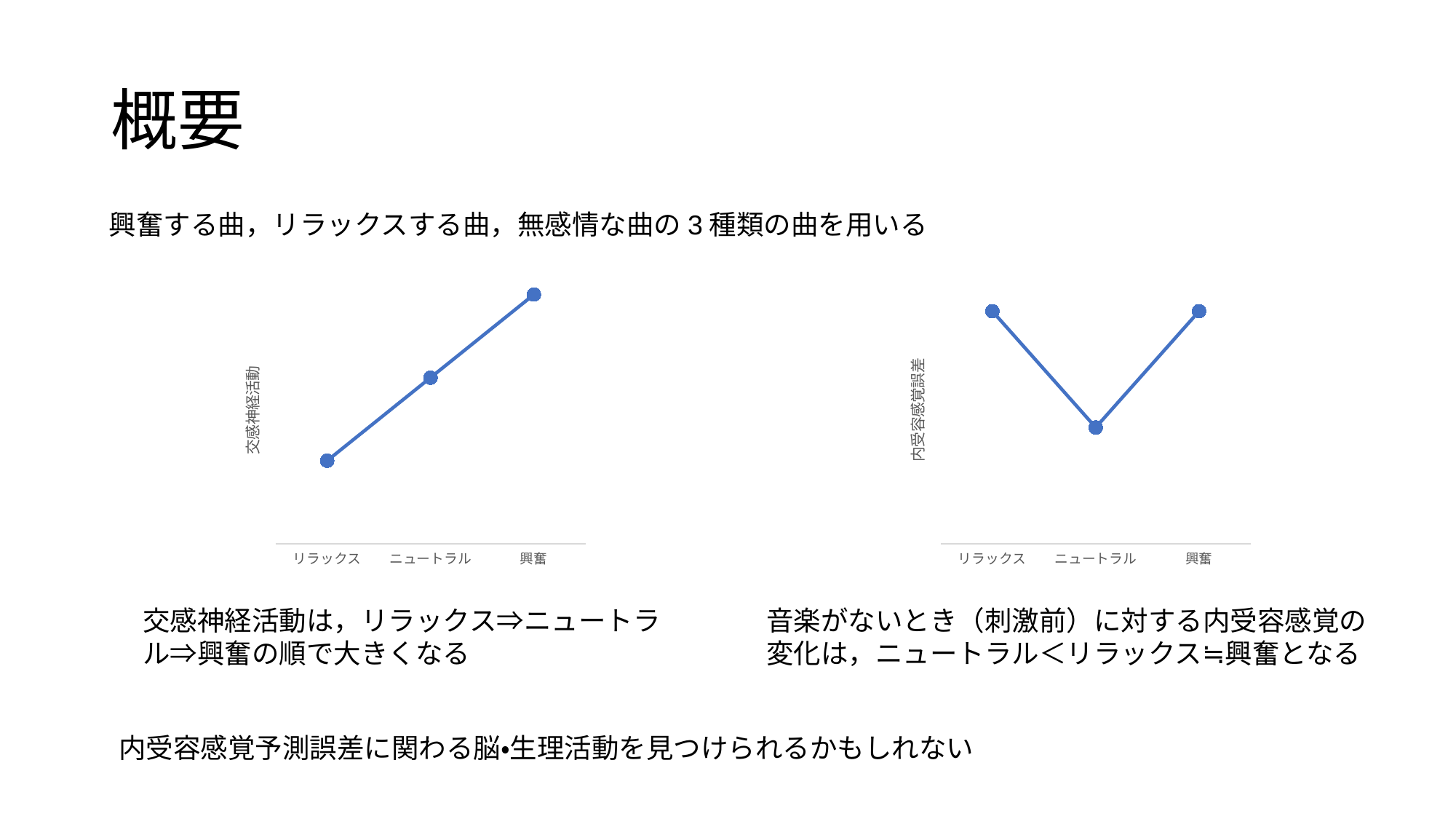

# 概要
興奮する曲，リラックスする曲，無感情な曲の3種類の曲を用いる

### Chart

| Category |  |
|---|---|
| リラックス | 1.0 |
| ニュートラル | 2.0 |
| 興奮 | 3.0 |

### Chart

| Category |  |
|---|---|
| リラックス | 2.0 |
| ニュートラル | 1.0 |
| 興奮 | 2.0 |
交感神経活動は，リラックス⇒ニュートラル⇒興奮の順で大きくなる
音楽がないとき（刺激前）に対する内受容感覚の変化は，ニュートラル＜リラックス≒興奮となる
内受容感覚予測誤差に関わる脳・生理活動を見つけられるかもしれない